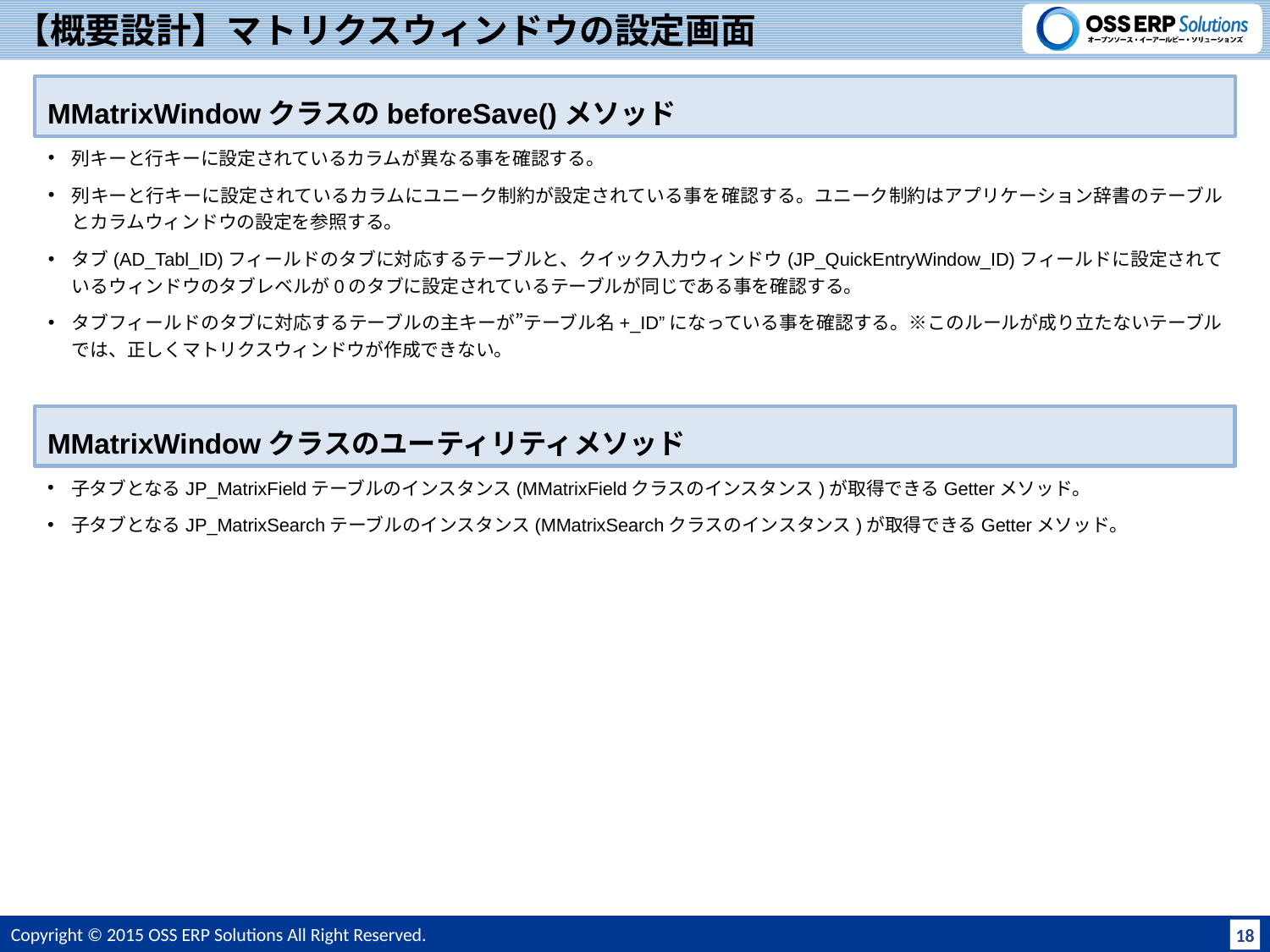

# 【概要設計】マトリクスウィンドウの設定画面
MMatrixWindowクラスのbeforeSave()メソッド
列キーと行キーに設定されているカラムが異なる事を確認する。
列キーと行キーに設定されているカラムにユニーク制約が設定されている事を確認する。ユニーク制約はアプリケーション辞書のテーブルとカラムウィンドウの設定を参照する。
タブ(AD_Tabl_ID)フィールドのタブに対応するテーブルと、クイック入力ウィンドウ(JP_QuickEntryWindow_ID)フィールドに設定されているウィンドウのタブレベルが0のタブに設定されているテーブルが同じである事を確認する。
タブフィールドのタブに対応するテーブルの主キーが”テーブル名+_ID”になっている事を確認する。※このルールが成り立たないテーブルでは、正しくマトリクスウィンドウが作成できない。
MMatrixWindowクラスのユーティリティメソッド
子タブとなるJP_MatrixFieldテーブルのインスタンス(MMatrixFieldクラスのインスタンス)が取得できるGetterメソッド。
子タブとなるJP_MatrixSearchテーブルのインスタンス(MMatrixSearchクラスのインスタンス)が取得できるGetterメソッド。